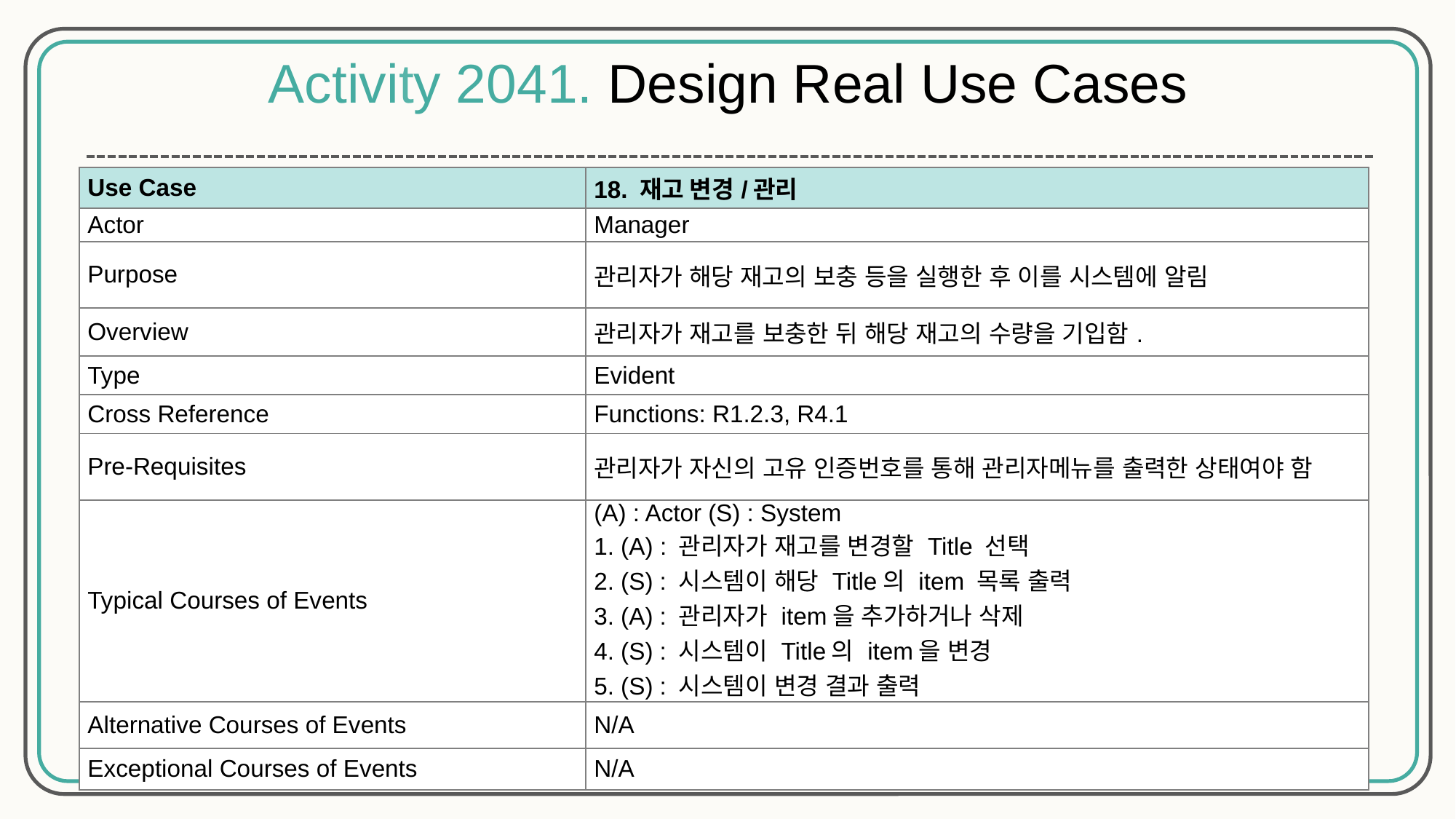

Activity 2041. Design Real Use Cases
| Use Case | 18. 재고 변경/관리 |
| --- | --- |
| Actor | Manager |
| Purpose | 관리자가 해당 재고의 보충 등을 실행한 후 이를 시스템에 알림 |
| Overview | 관리자가 재고를 보충한 뒤 해당 재고의 수량을 기입함. |
| Type | Evident |
| Cross Reference | Functions: R1.2.3, R4.1 |
| Pre-Requisites | 관리자가 자신의 고유 인증번호를 통해 관리자메뉴를 출력한 상태여야 함 |
| Typical Courses of Events | (A) : Actor (S) : System 1. (A) : 관리자가 재고를 변경할 Title 선택 2. (S) : 시스템이 해당 Title의 item 목록 출력 3. (A) : 관리자가 item을 추가하거나 삭제 4. (S) : 시스템이 Title의 item을 변경 5. (S) : 시스템이 변경 결과 출력 |
| Alternative Courses of Events | N/A |
| Exceptional Courses of Events | N/A |
21